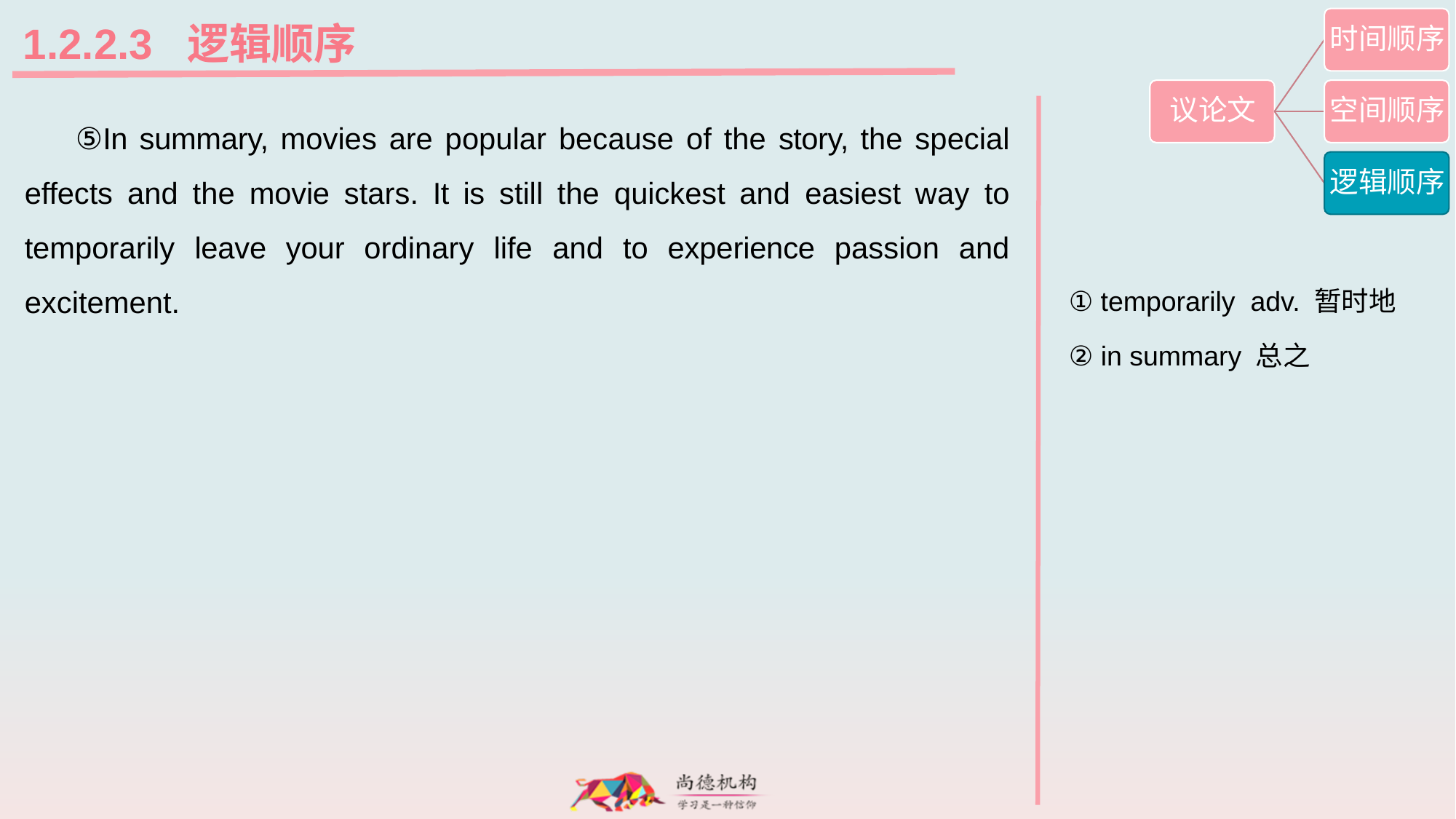

议论文

时间顺序

空间顺序

逻辑顺序
1.2.2.3  逻辑顺序
  ⑤In summary, movies are popular because of the story, the special effects and the movie stars. It is still the quickest and easiest way to temporarily leave your ordinary life and to experience passion and excitement.

① temporarily  adv. 暂时地
② in summary 总之